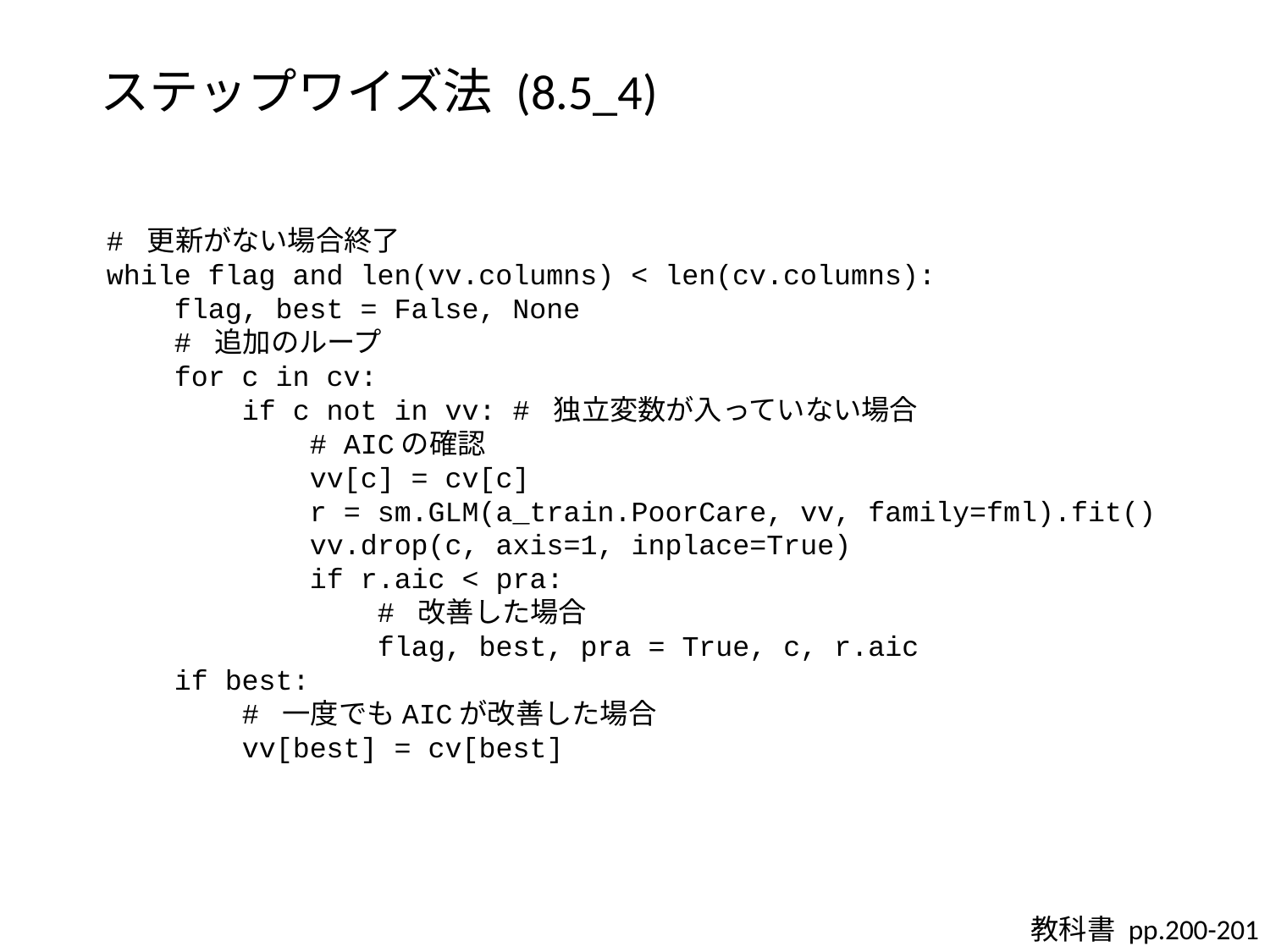

# ステップワイズ法 (8.5_4)
# 更新がない場合終了
while flag and len(vv.columns) < len(cv.columns):
    flag, best = False, None
    # 追加のループ
    for c in cv:
        if c not in vv: # 独立変数が入っていない場合
            # AICの確認
            vv[c] = cv[c]
            r = sm.GLM(a_train.PoorCare, vv, family=fml).fit()
            vv.drop(c, axis=1, inplace=True)
            if r.aic < pra:
                # 改善した場合
                flag, best, pra = True, c, r.aic
    if best:
        # 一度でもAICが改善した場合
        vv[best] = cv[best]
教科書 pp.200-201